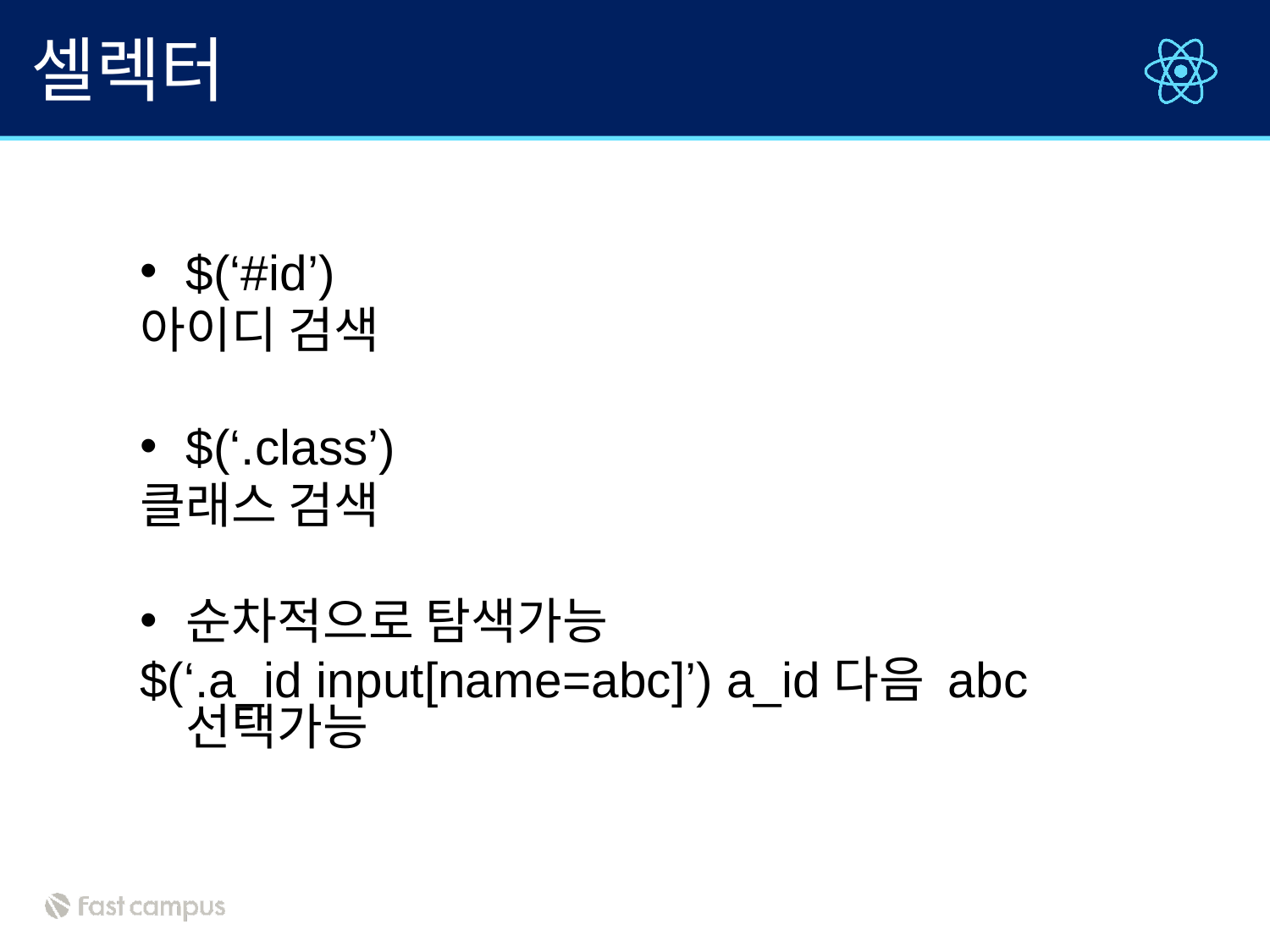

# 셀렉터
$(‘#id’)
아이디 검색

$(‘.class’)
클래스 검색

순차적으로 탐색가능
$(‘.a_id input[name=abc]’) a_id다음 abc선택가능